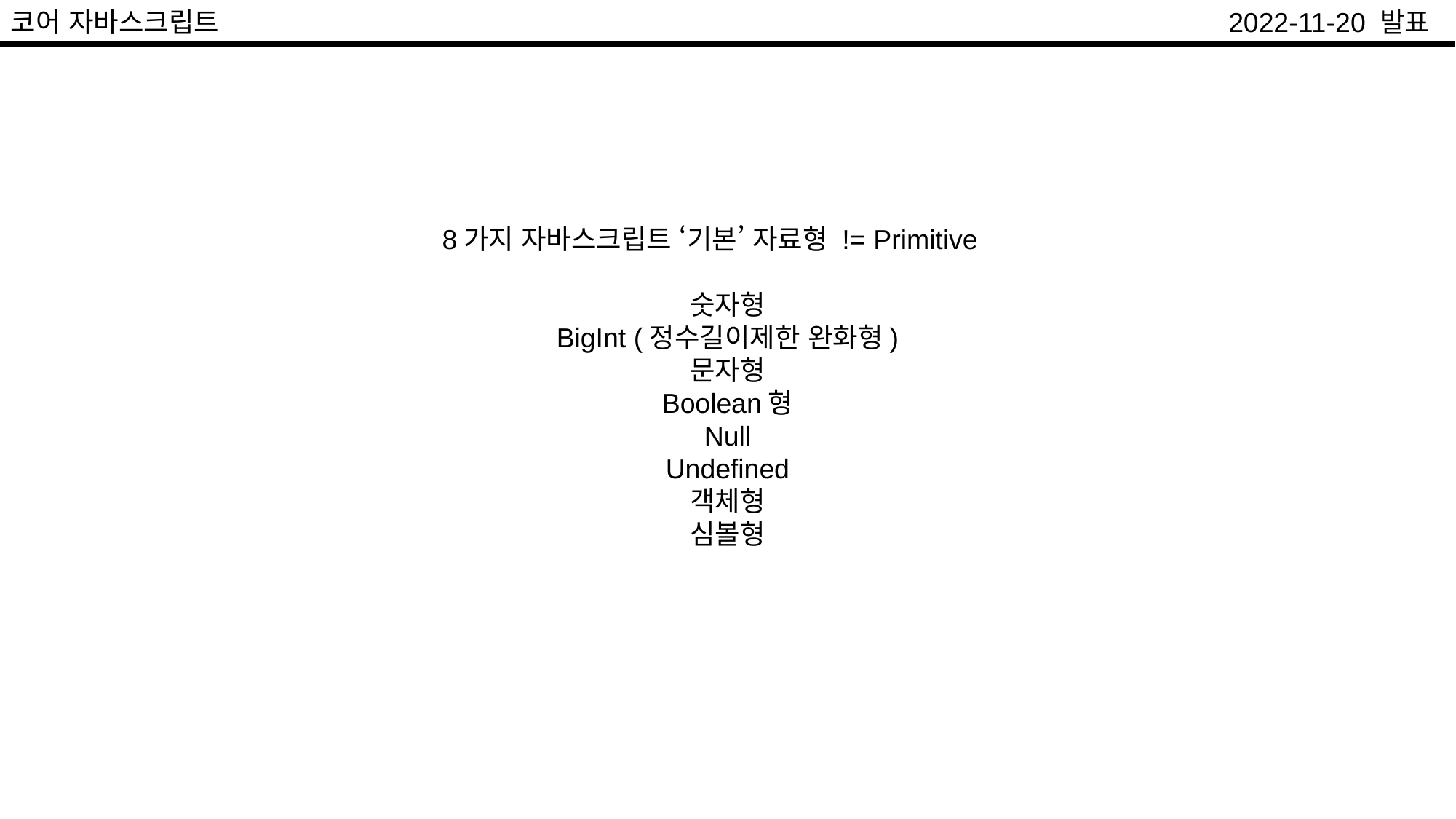

8가지 자바스크립트 ‘기본’ 자료형 != Primitive

숫자형
BigInt (정수길이제한 완화형)
문자형
Boolean형
Null
Undefined
객체형
심볼형